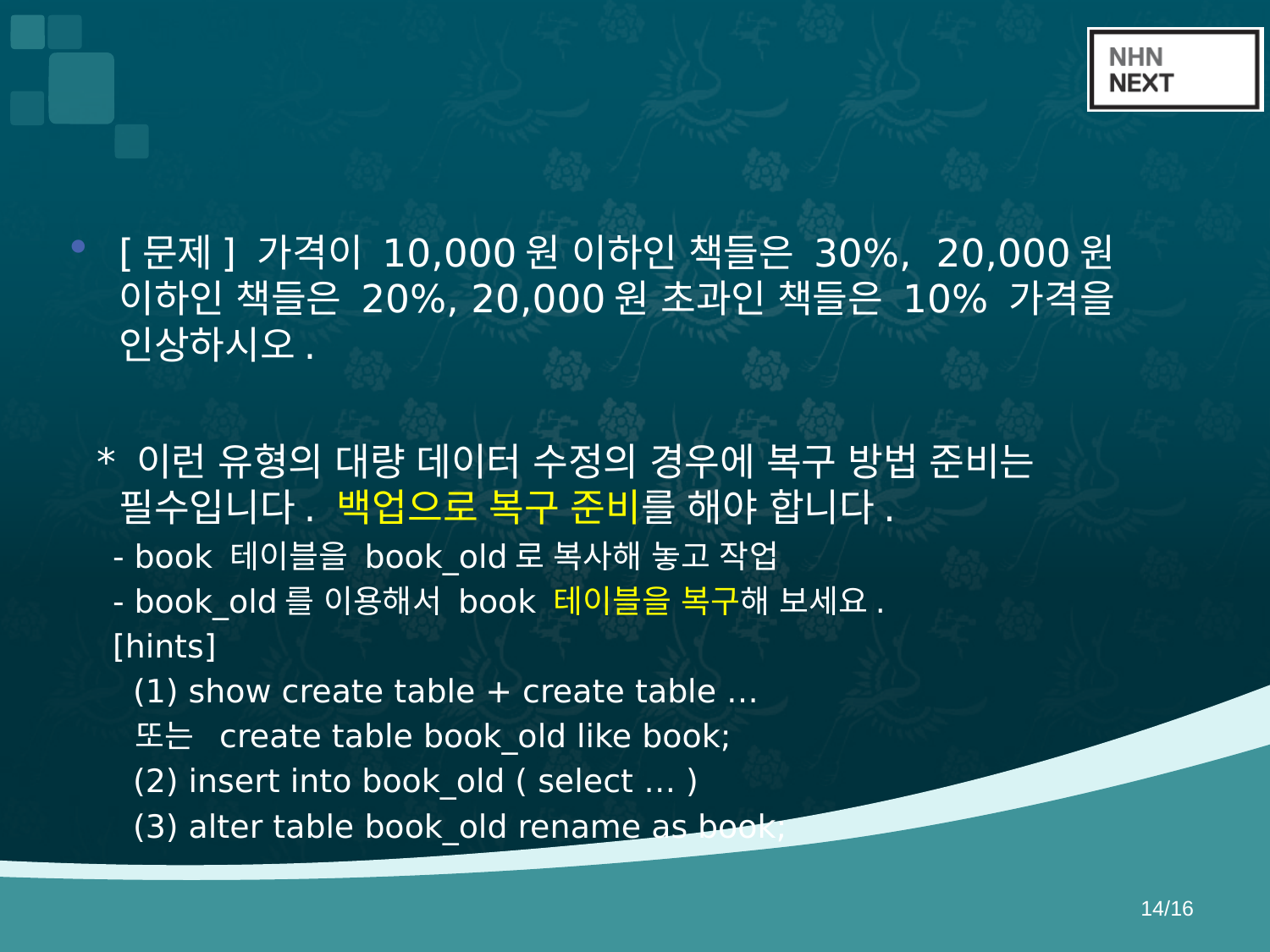

#
[문제] 가격이 10,000원 이하인 책들은 30%,  20,000원 이하인 책들은 20%, 20,000원 초과인 책들은 10% 가격을 인상하시오.

  * 이런 유형의 대량 데이터 수정의 경우에 복구 방법 준비는 필수입니다. 백업으로 복구 준비를 해야 합니다.
    - book 테이블을 book_old로 복사해 놓고 작업
    - book_old를 이용해서 book 테이블을 복구해 보세요.
    [hints]
      (1) show create table + create table …
 		 또는  create table book_old like book;
      (2) insert into book_old ( select … )
      (3) alter table book_old rename as book;
14/16